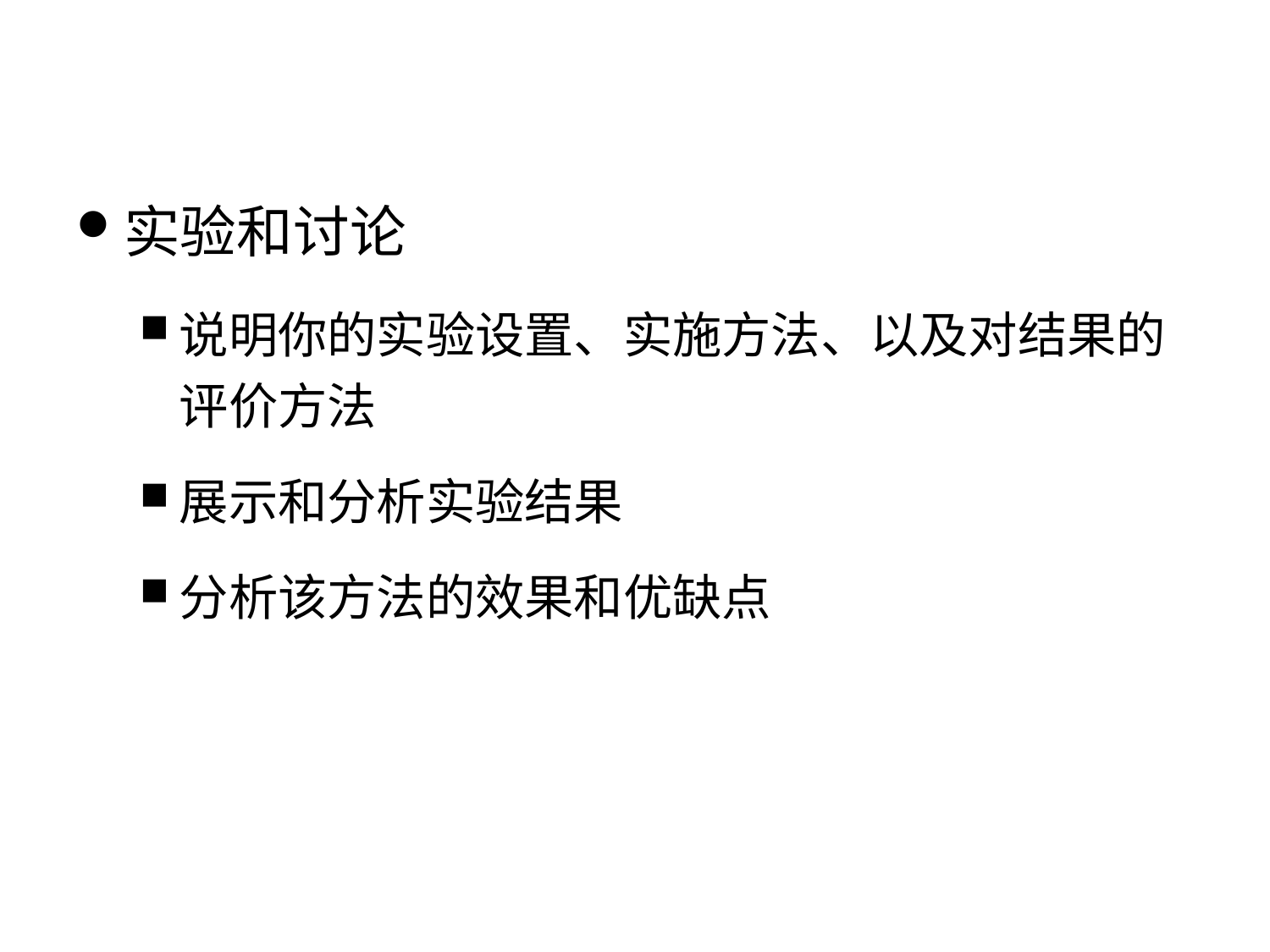

#
实验和讨论
说明你的实验设置、实施方法、以及对结果的评价方法
展示和分析实验结果
分析该方法的效果和优缺点